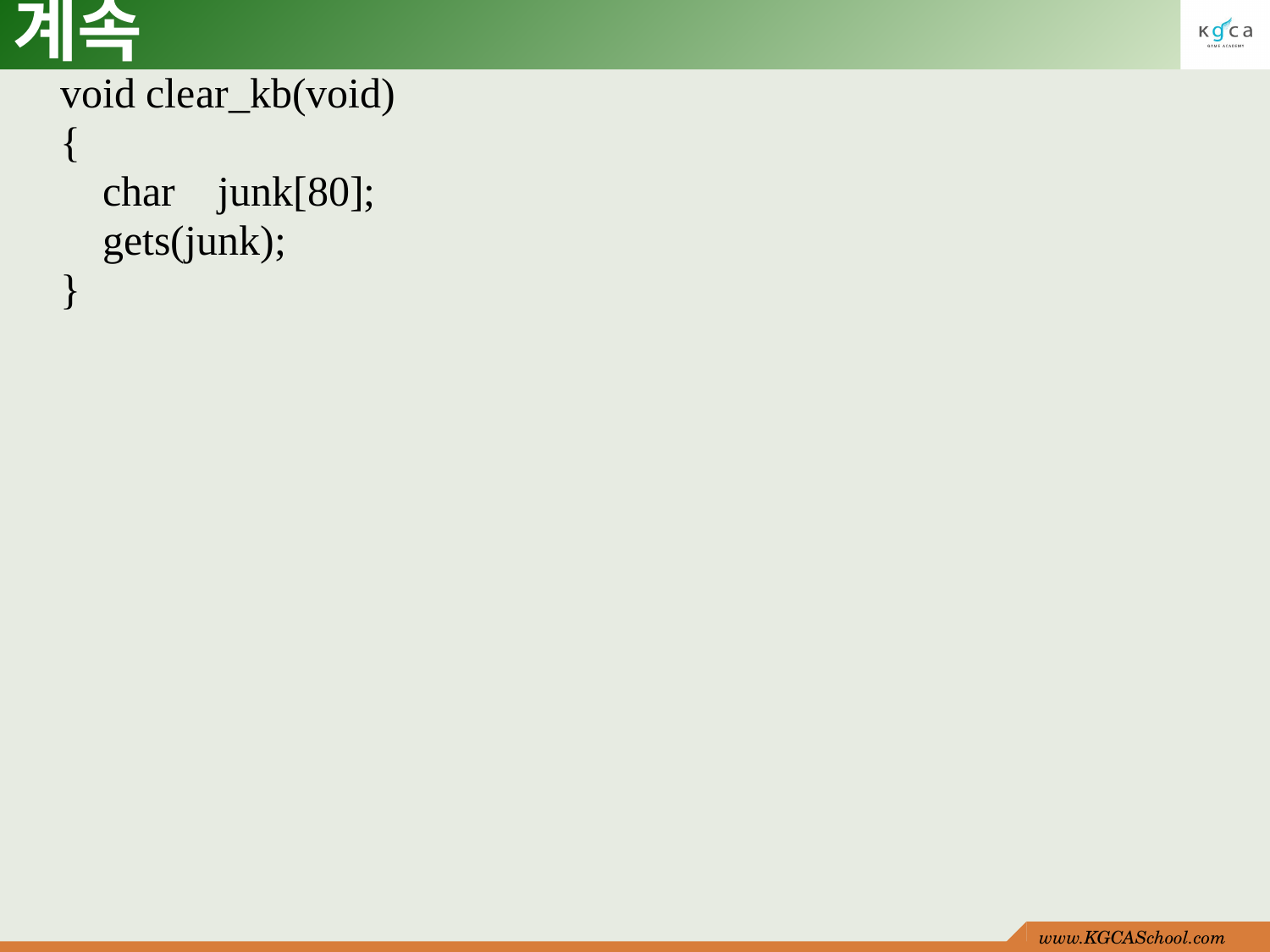

# 계속
void clear_kb(void)
{
    char    junk[80];
    gets(junk);
}